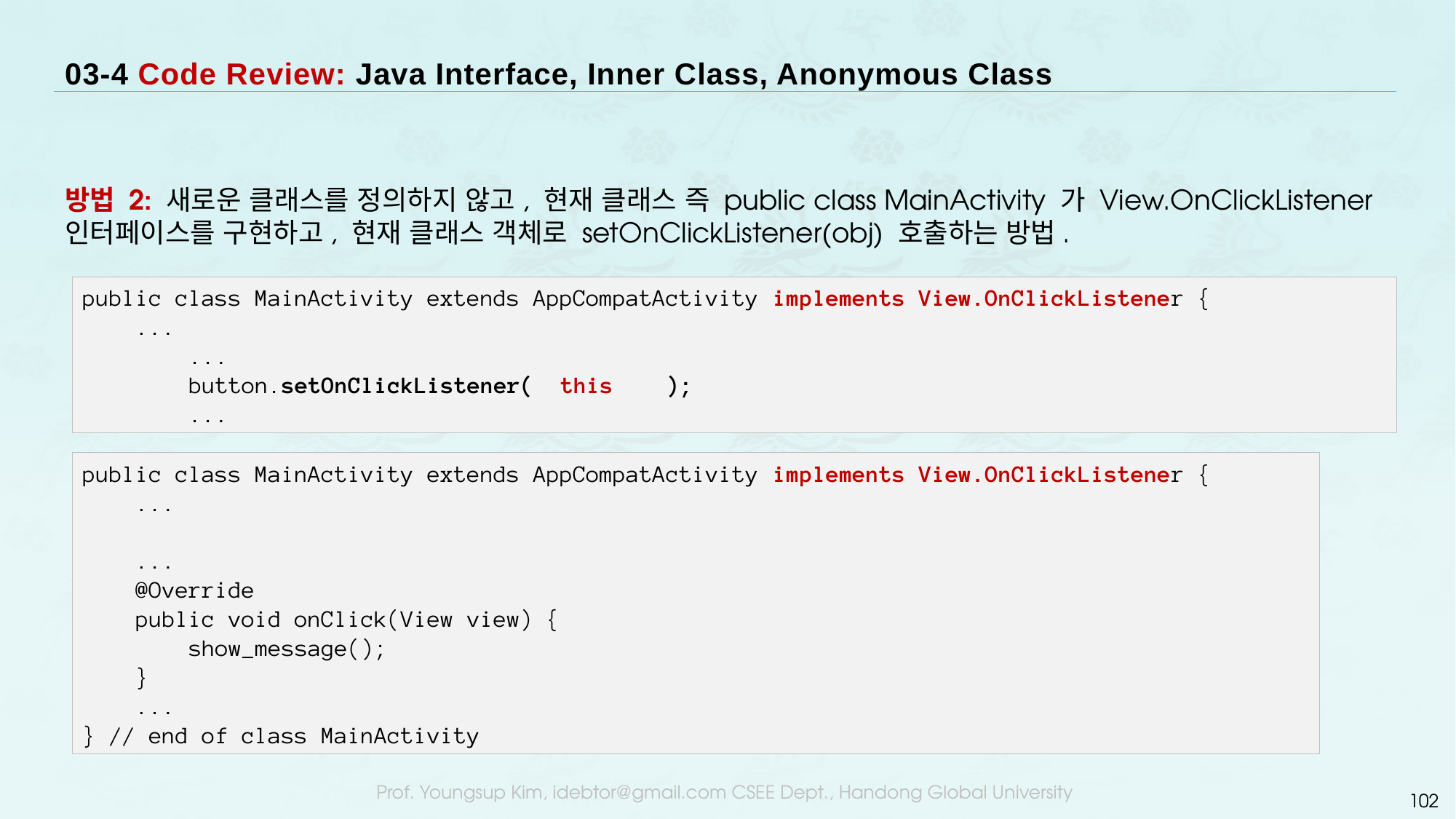

# 03-4 Code Review: Java Interface, Inner Class, Anonymous Class
방법 2: 새로운 클래스를 정의하지 않고, 현재 클래스 즉 public class MainActivity 가 View.OnClickListener 인터페이스를 구현하고, 현재 클래스 객체로 setOnClickListener(obj) 호출하는 방법.

public class MainActivity extends AppCompatActivity implements View.OnClickListener {
    ...
        ...
        button.setOnClickListener(  this    );
        ...
public class MainActivity extends AppCompatActivity implements View.OnClickListener {
    ...

    ...
    @Override
    public void onClick(View view) {
        show_message();
    }
    ...
} // end of class MainActivity
102